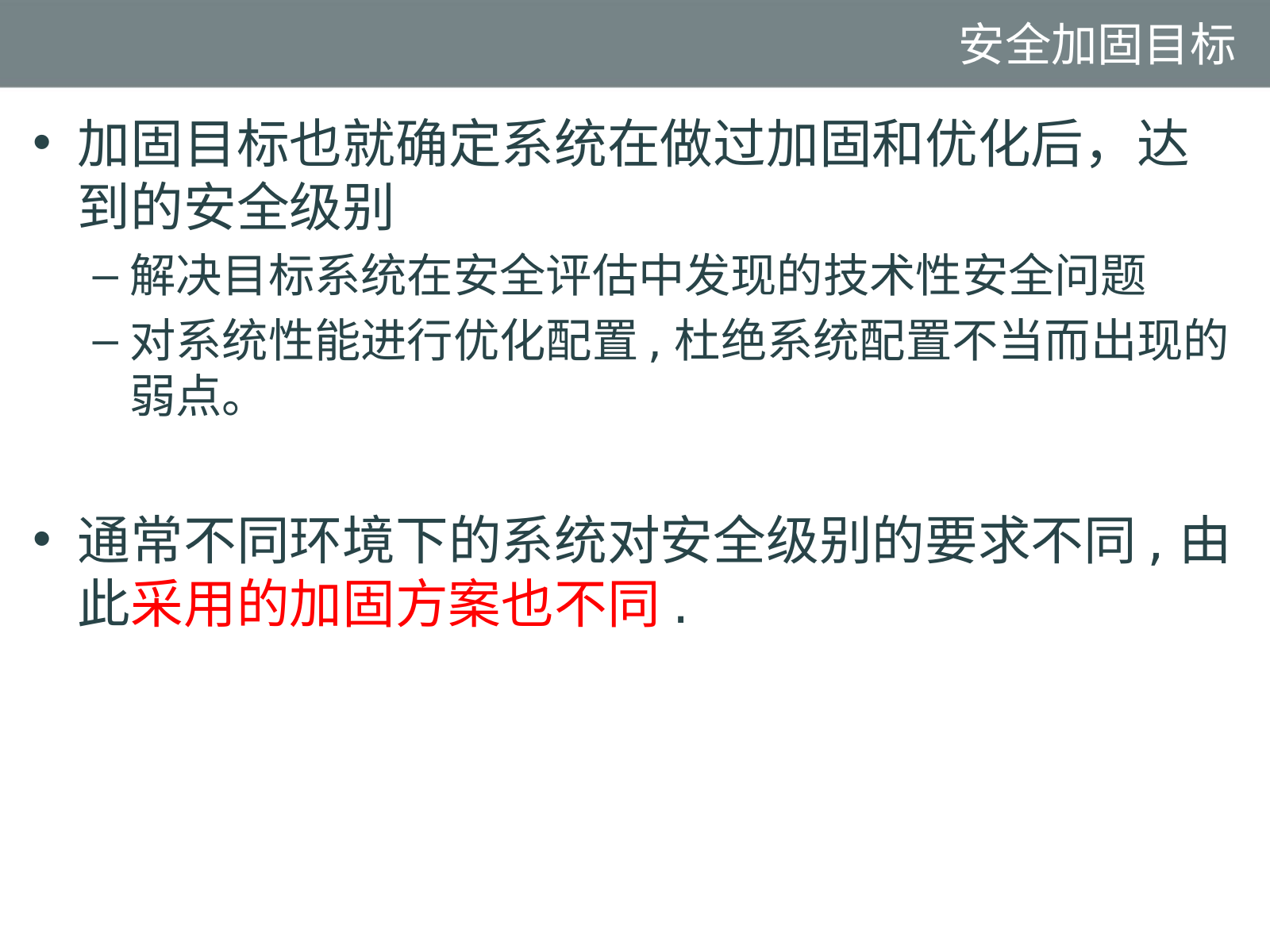

# 安全加固目标
加固目标也就确定系统在做过加固和优化后，达到的安全级别
解决目标系统在安全评估中发现的技术性安全问题
对系统性能进行优化配置,杜绝系统配置不当而出现的弱点。

通常不同环境下的系统对安全级别的要求不同,由此采用的加固方案也不同.